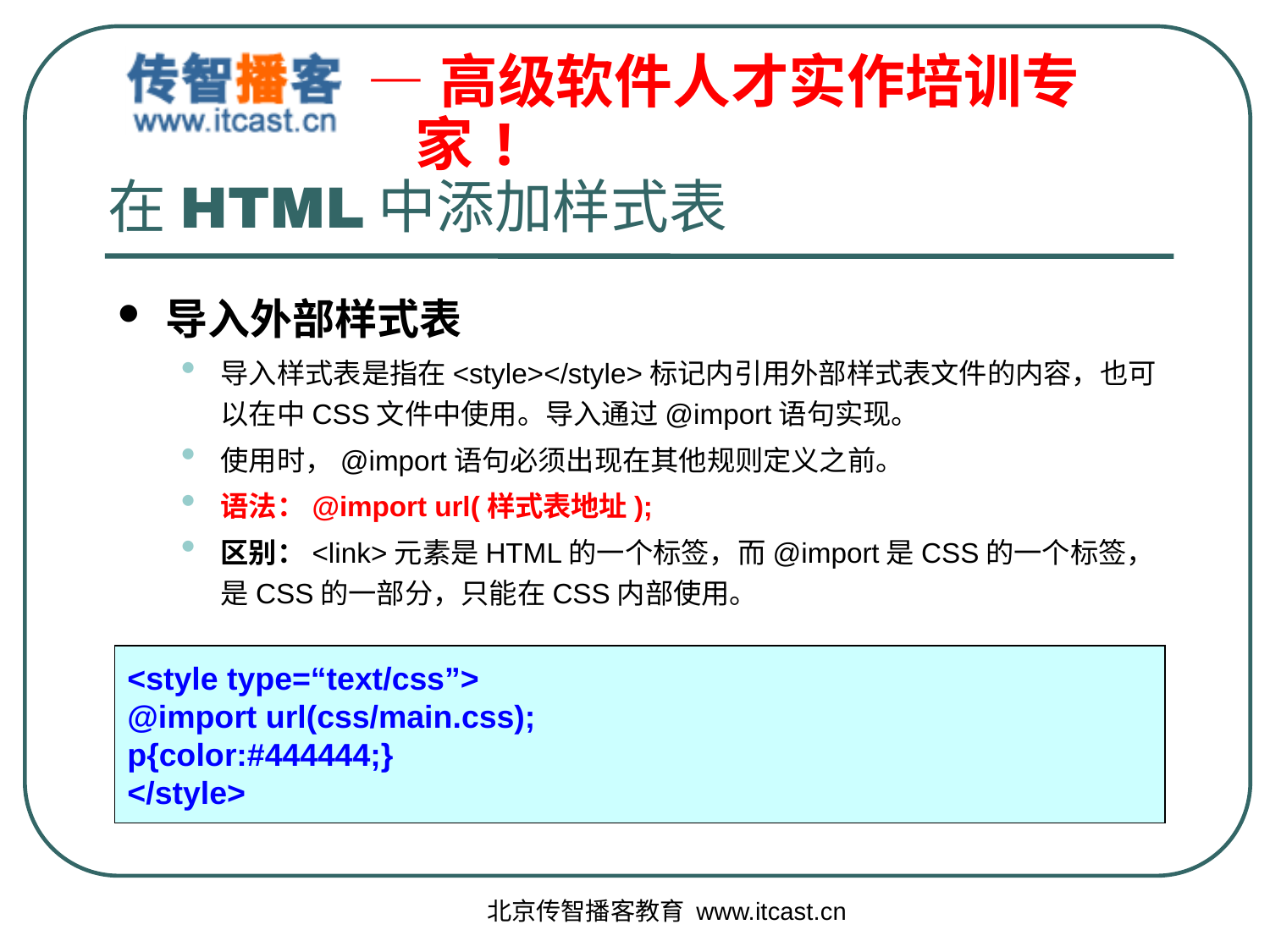

# 在HTML中添加样式表
导入外部样式表
导入样式表是指在<style></style>标记内引用外部样式表文件的内容，也可以在中CSS文件中使用。导入通过@import语句实现。
使用时，@import语句必须出现在其他规则定义之前。
语法：@import url(样式表地址);
区别：<link>元素是HTML的一个标签，而@import是CSS的一个标签，是CSS的一部分，只能在CSS内部使用。
<style type=“text/css”>
@import url(css/main.css);
p{color:#444444;}
</style>